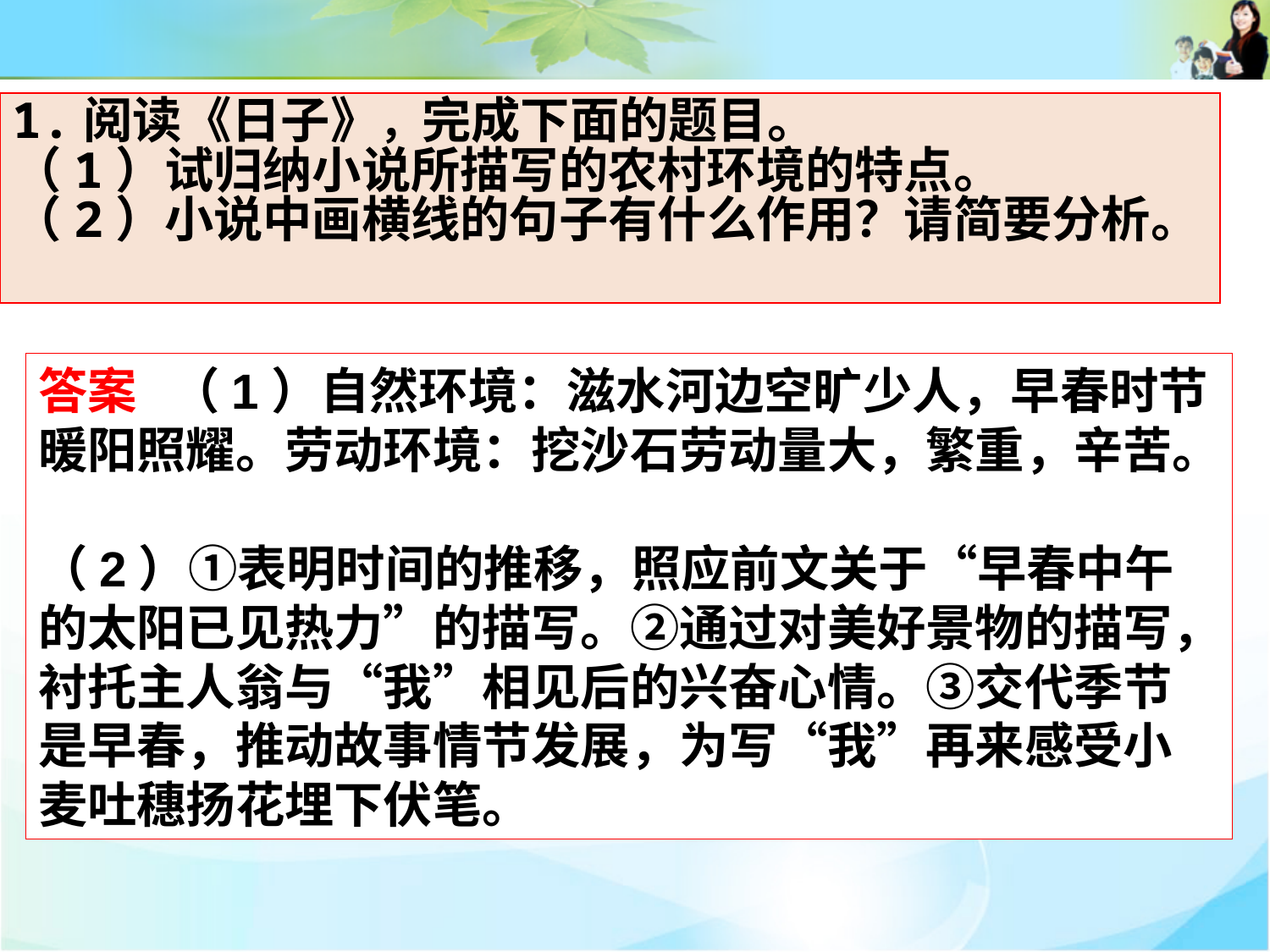

1.阅读《日子》，完成下面的题目。
（1）试归纳小说所描写的农村环境的特点。
（2）小说中画横线的句子有什么作用？请简要分析。

答案   （1）自然环境：滋水河边空旷少人，早春时节暖阳照耀。劳动环境：挖沙石劳动量大，繁重，辛苦。

（2）①表明时间的推移，照应前文关于“早春中午的太阳已见热力”的描写。②通过对美好景物的描写，衬托主人翁与“我”相见后的兴奋心情。③交代季节是早春，推动故事情节发展，为写“我”再来感受小麦吐穗扬花埋下伏笔。